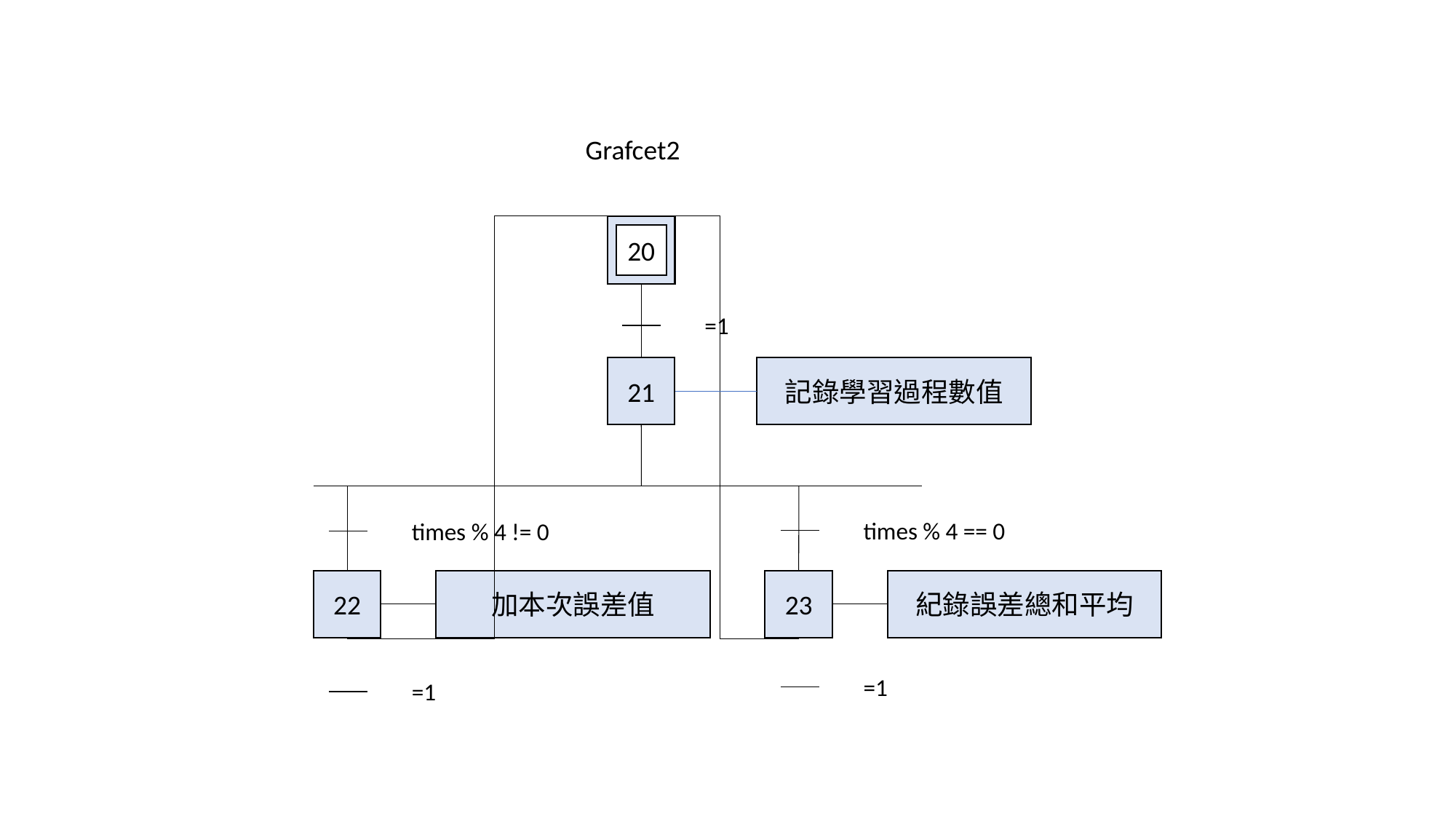

Grafcet2
20
=1
21
記錄學習過程數值
times % 4 == 0
times % 4 != 0
22
加本次誤差值
23
紀錄誤差總和平均
=1
=1